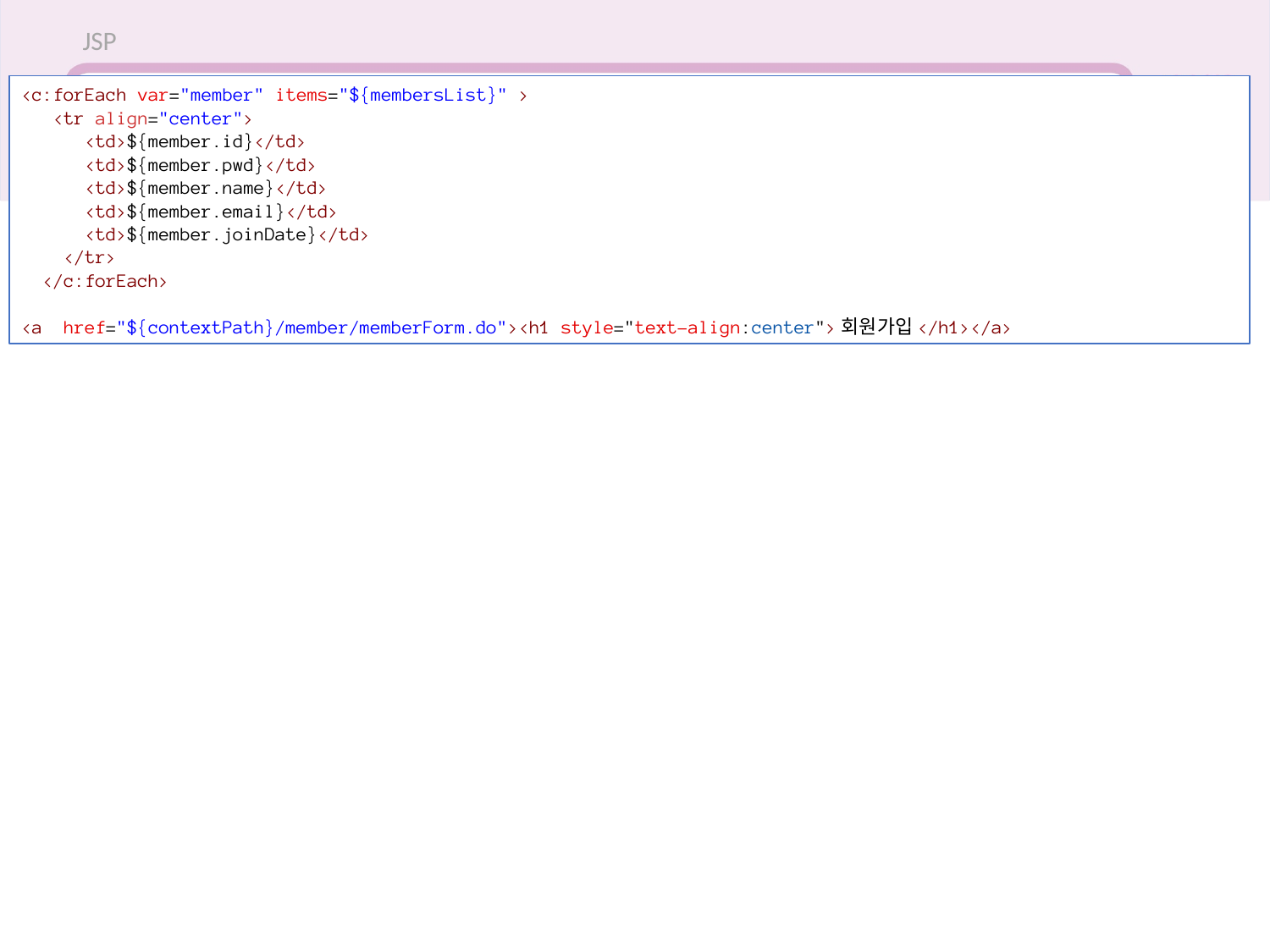

JSP
<c:forEach var="member" items="${membersList}" >
   <tr align="center">
      <td>${member.id}</td>
      <td>${member.pwd}</td>
      <td>${member.name}</td>
      <td>${member.email}</td>
      <td>${member.joinDate}</td>
    </tr>
  </c:forEach>

<a  href="${contextPath}/member/memberForm.do"><h1 style="text-align:center">회원가입</h1></a>